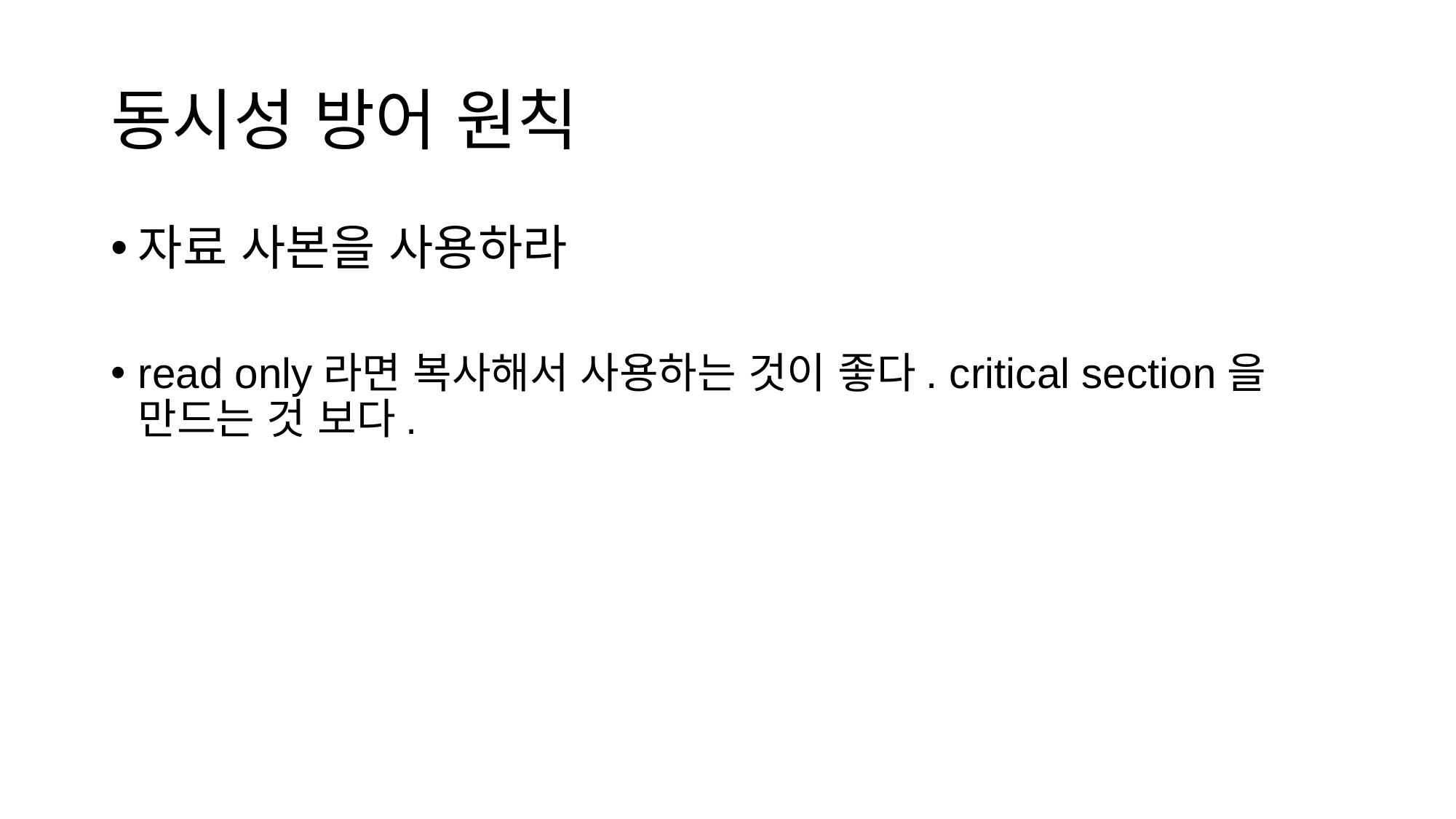

# 동시성 방어 원칙
자료 사본을 사용하라

read only라면 복사해서 사용하는 것이 좋다. critical section을 만드는 것 보다.